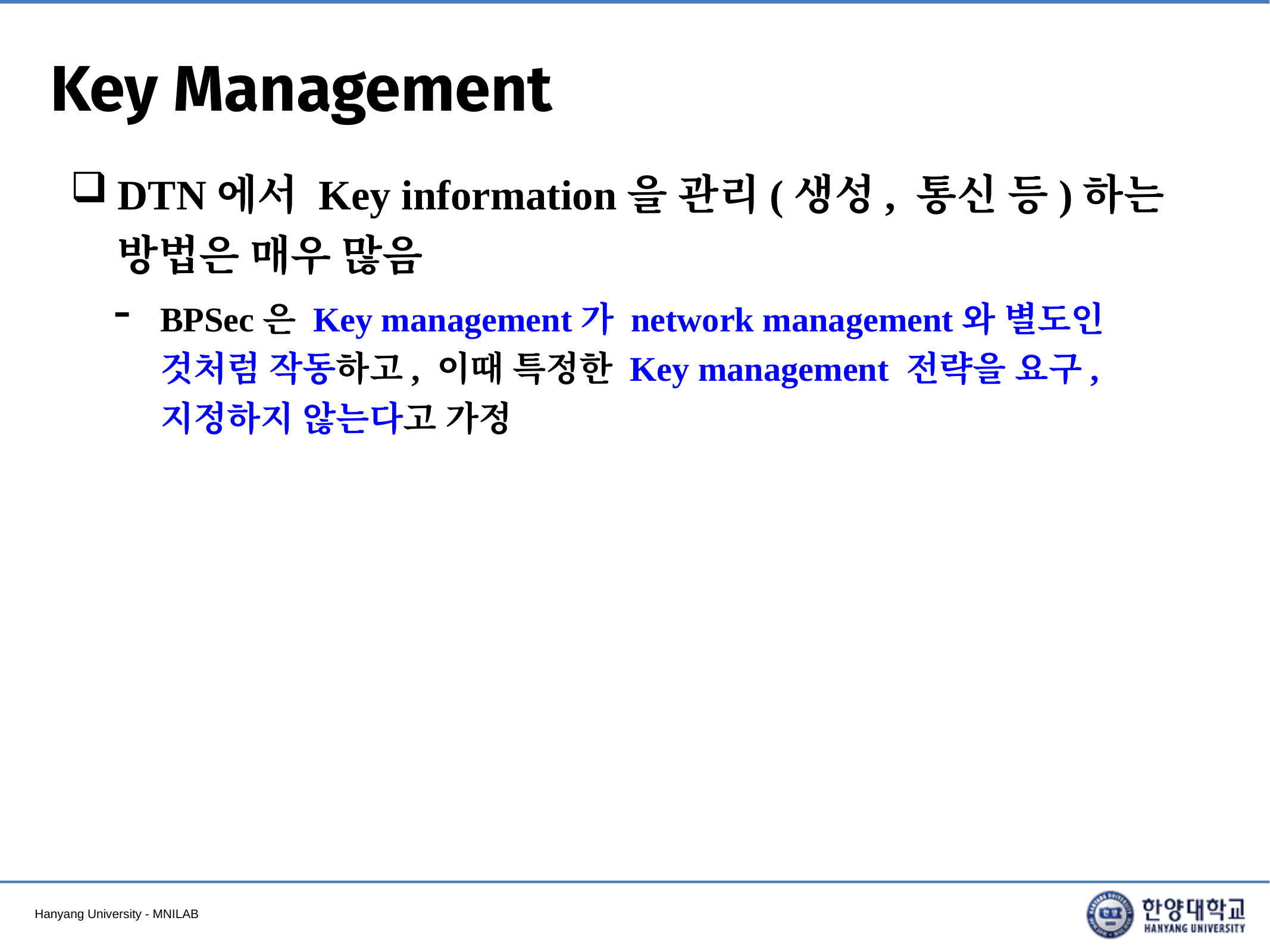

# Key Management
DTN에서 Key information을 관리(생성, 통신 등)하는 방법은 매우 많음
BPSec은 Key management가 network management와 별도인 것처럼 작동하고, 이때 특정한 Key management 전략을 요구, 지정하지 않는다고 가정